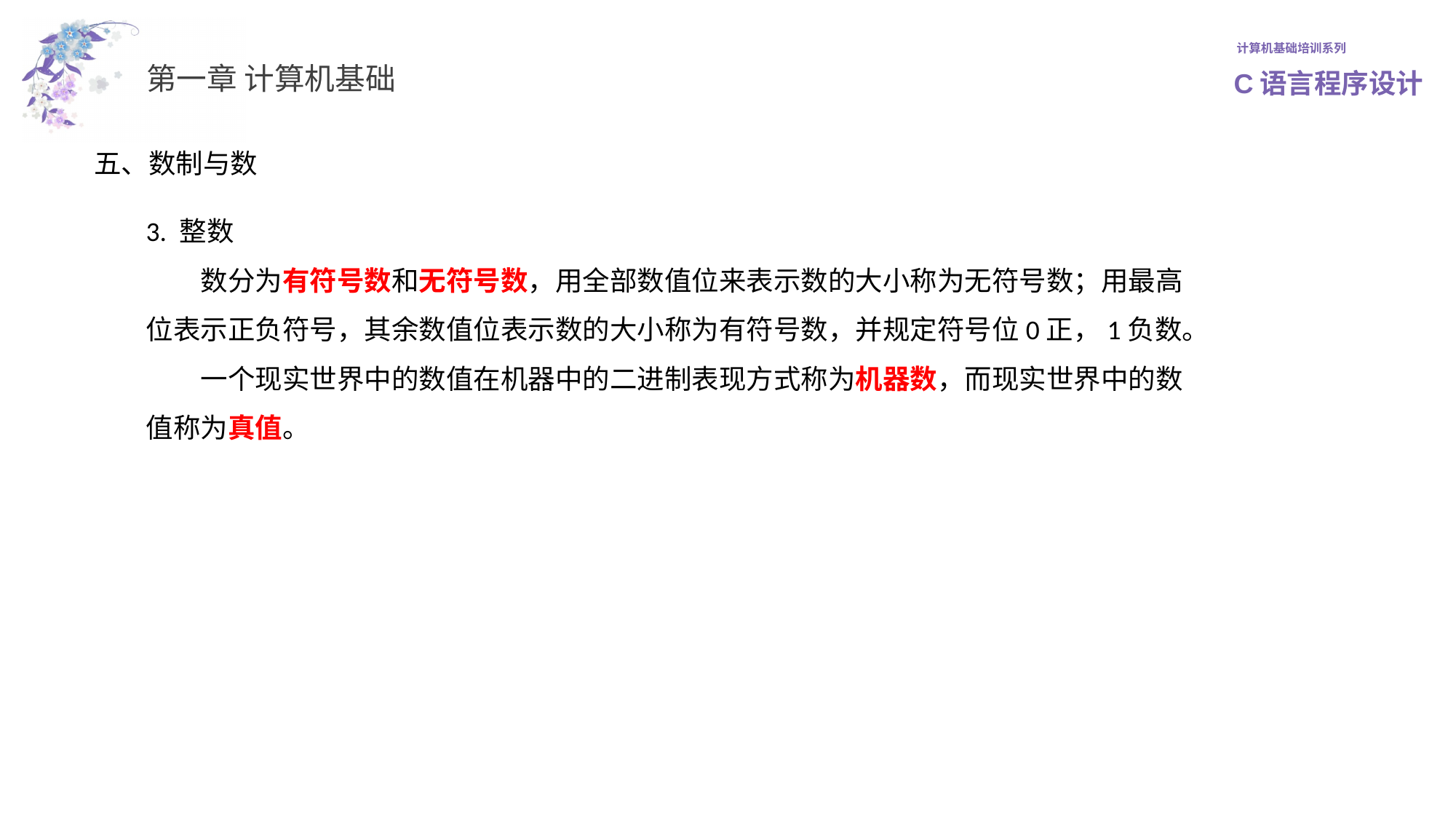

# 第一章 计算机基础
五、数制与数
3. 整数
数分为有符号数和无符号数，用全部数值位来表示数的大小称为无符号数；用最高位表示正负符号，其余数值位表示数的大小称为有符号数，并规定符号位0正，1负数。
一个现实世界中的数值在机器中的二进制表现方式称为机器数，而现实世界中的数值称为真值。